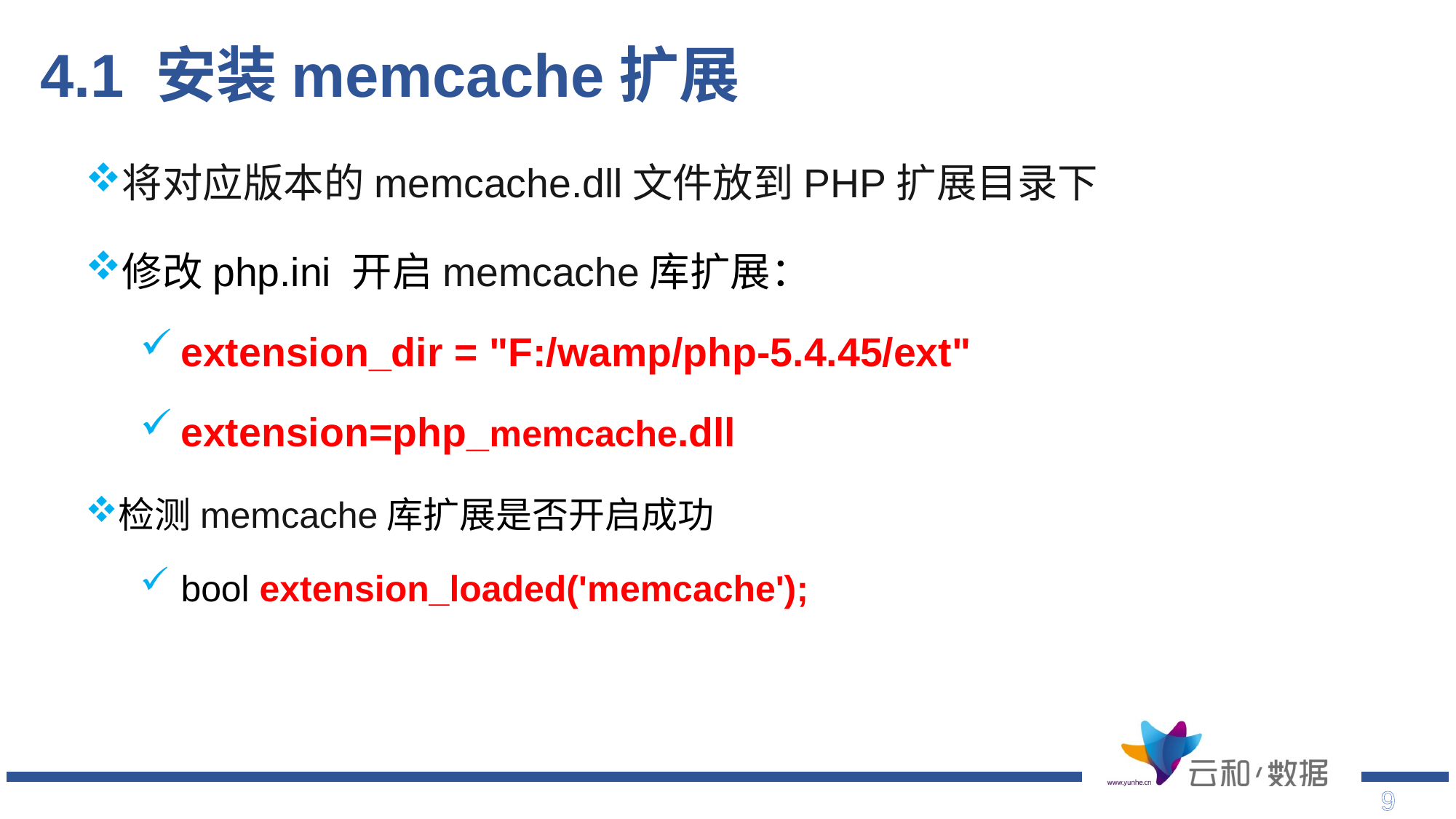

# 4.1 安装memcache扩展
将对应版本的memcache.dll文件放到PHP扩展目录下
修改php.ini 开启memcache库扩展：
extension_dir = "F:/wamp/php-5.4.45/ext"
extension=php_memcache.dll
检测memcache库扩展是否开启成功
bool extension_loaded('memcache');